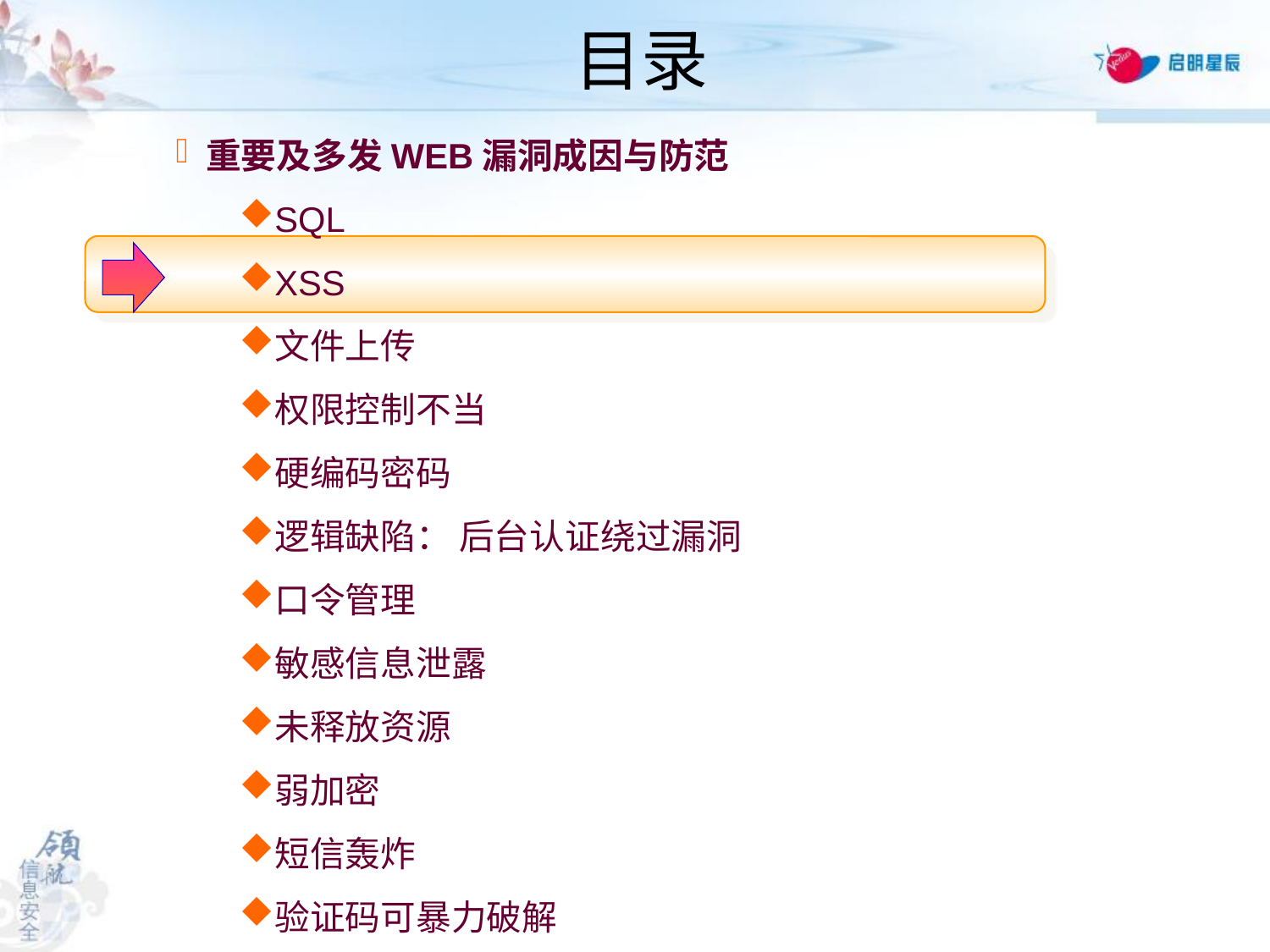

# 目录
重要及多发WEB漏洞成因与防范
SQL
XSS
文件上传
权限控制不当
硬编码密码
逻辑缺陷： 后台认证绕过漏洞
口令管理
敏感信息泄露
未释放资源
弱加密
短信轰炸
验证码可暴力破解